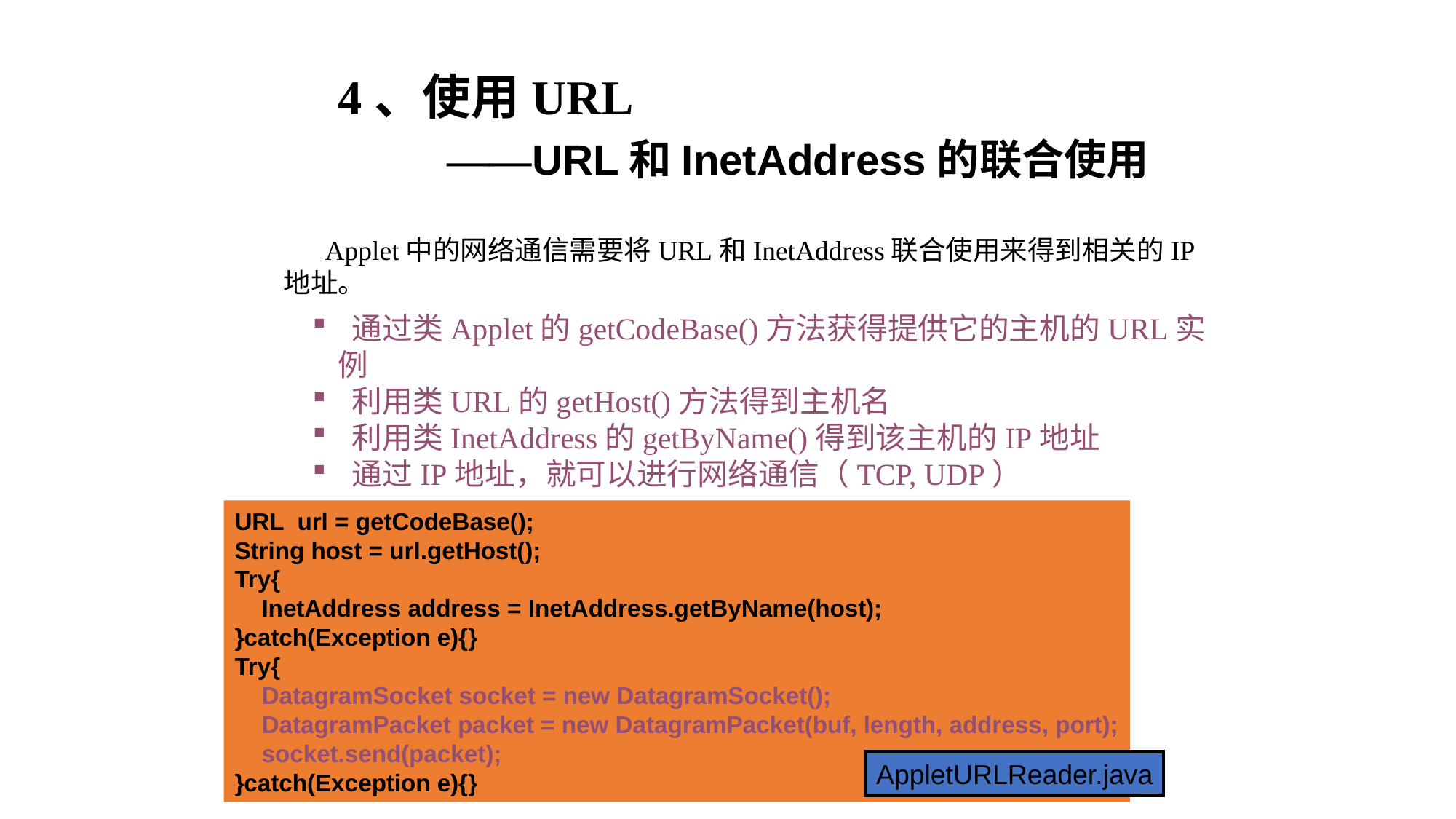

4、使用URL
	——URL和InetAddress的联合使用
      Applet中的网络通信需要将URL和InetAddress联合使用来得到相关的IP地址。

 通过类Applet的getCodeBase()方法获得提供它的主机的URL实例
 利用类URL的getHost()方法得到主机名
 利用类InetAddress的getByName()得到该主机的IP地址
 通过IP地址，就可以进行网络通信（TCP, UDP）
URL  url = getCodeBase();
String host = url.getHost();
Try{
    InetAddress address = InetAddress.getByName(host);
}catch(Exception e){}
Try{
    DatagramSocket socket = new DatagramSocket();
    DatagramPacket packet = new DatagramPacket(buf, length, address, port);
    socket.send(packet);
}catch(Exception e){}
AppletURLReader.java